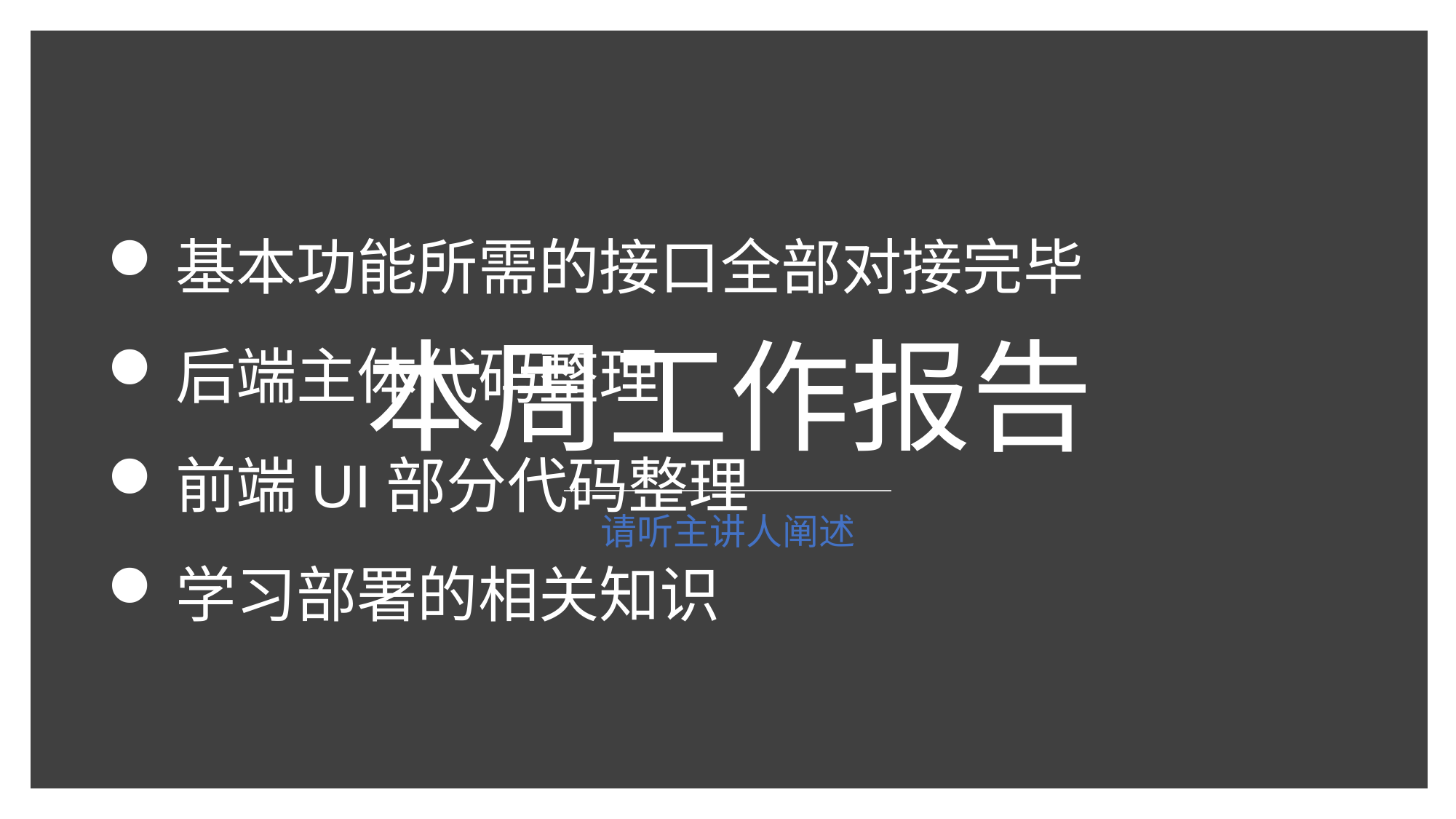

基本功能所需的接口全部对接完毕
后端主体代码整理
前端UI部分代码整理
学习部署的相关知识
# 本周工作报告
请听主讲人阐述